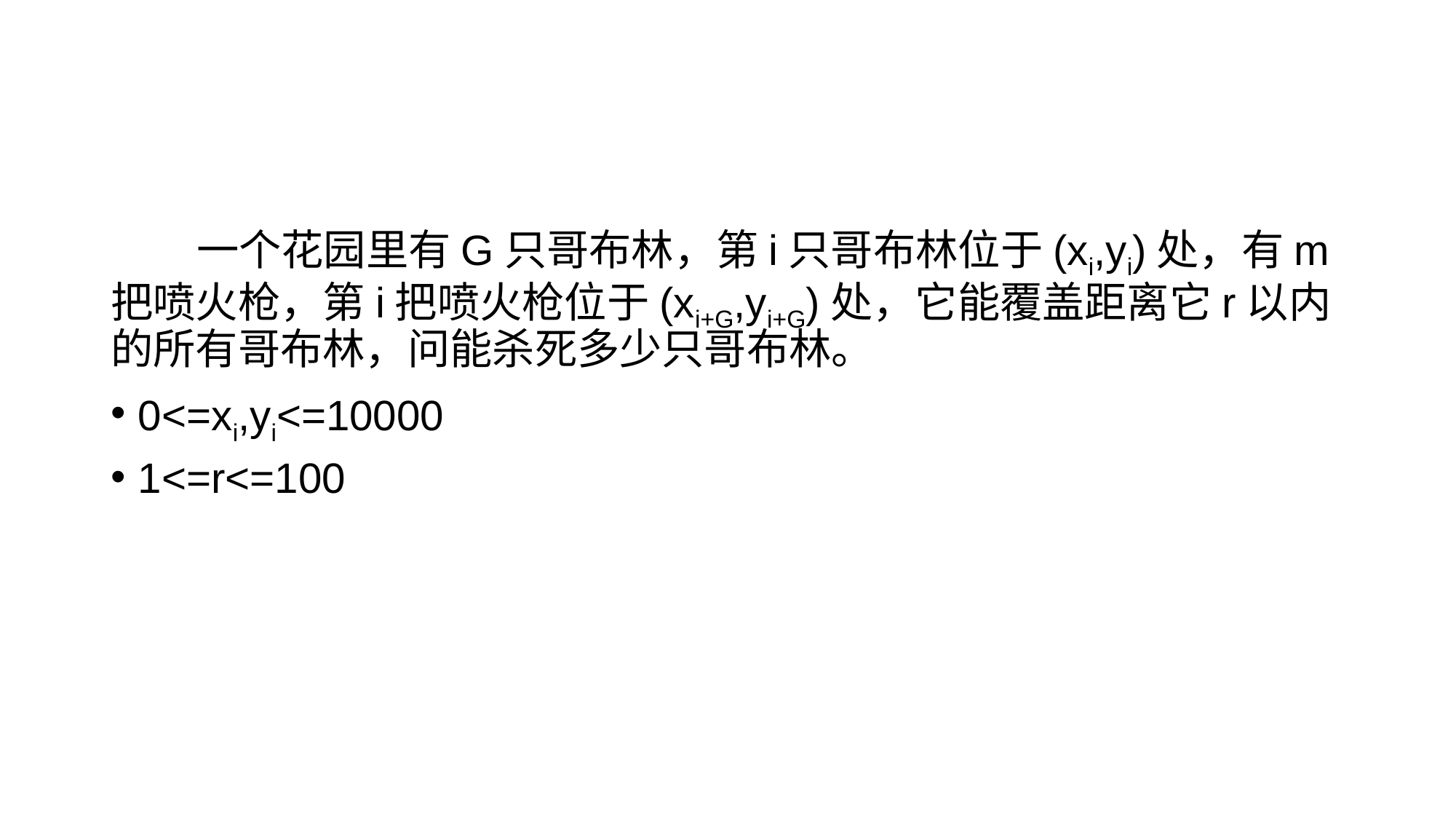

#
        一个花园里有G只哥布林，第i只哥布林位于(xi,yi)处，有m把喷火枪，第i把喷火枪位于(xi+G,yi+G)处，它能覆盖距离它r以内的所有哥布林，问能杀死多少只哥布林。
0<=xi,yi<=10000
1<=r<=100